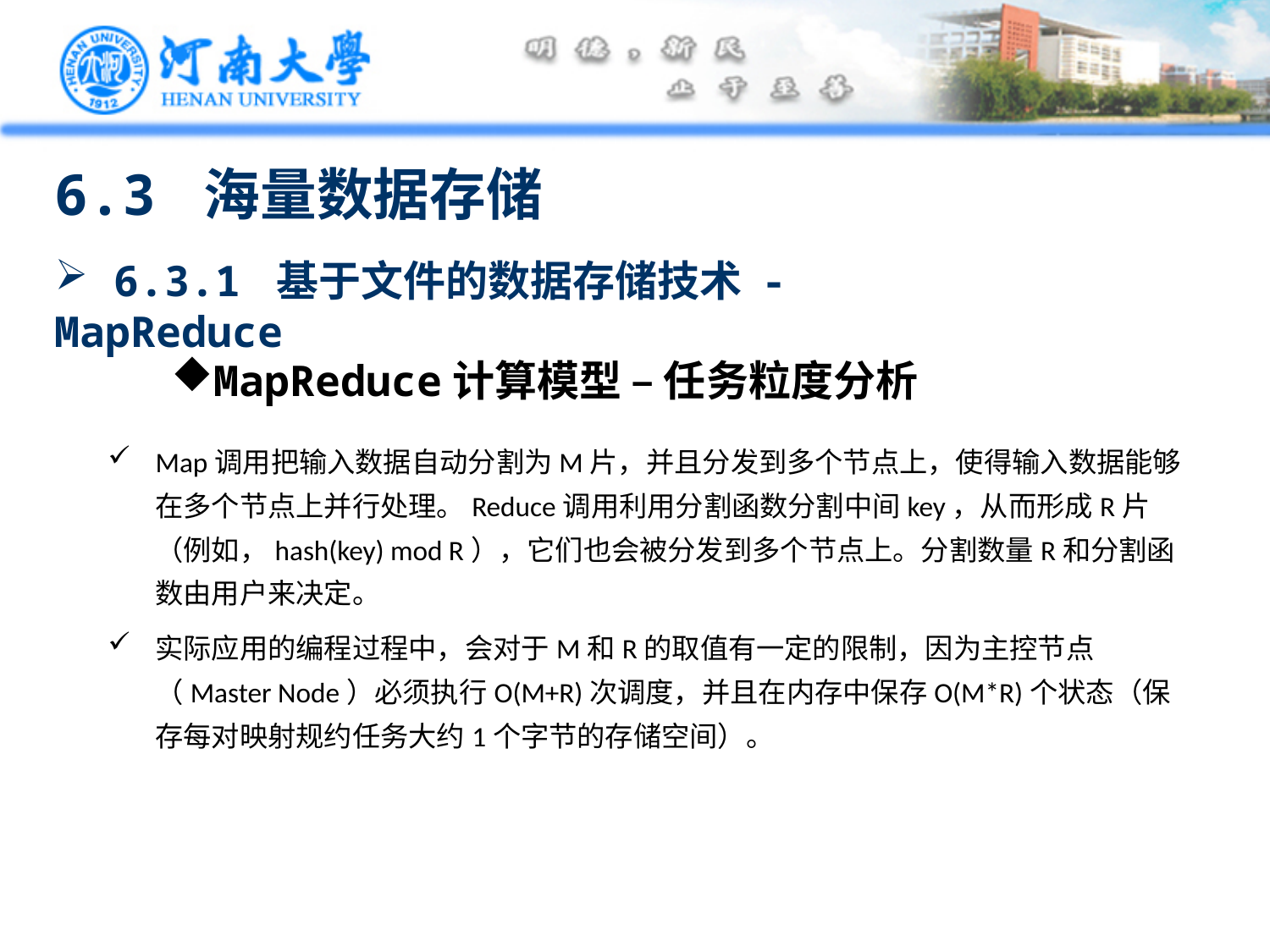

6.3 海量数据存储
 6.3.1 基于文件的数据存储技术 - MapReduce
MapReduce计算模型 – 任务粒度分析
Map调用把输入数据自动分割为M片，并且分发到多个节点上，使得输入数据能够在多个节点上并行处理。Reduce调用利用分割函数分割中间key，从而形成R片（例如，hash(key) mod R），它们也会被分发到多个节点上。分割数量R和分割函数由用户来决定。
实际应用的编程过程中，会对于M和R的取值有一定的限制，因为主控节点（Master Node）必须执行O(M+R)次调度，并且在内存中保存O(M*R)个状态（保存每对映射规约任务大约1个字节的存储空间）。